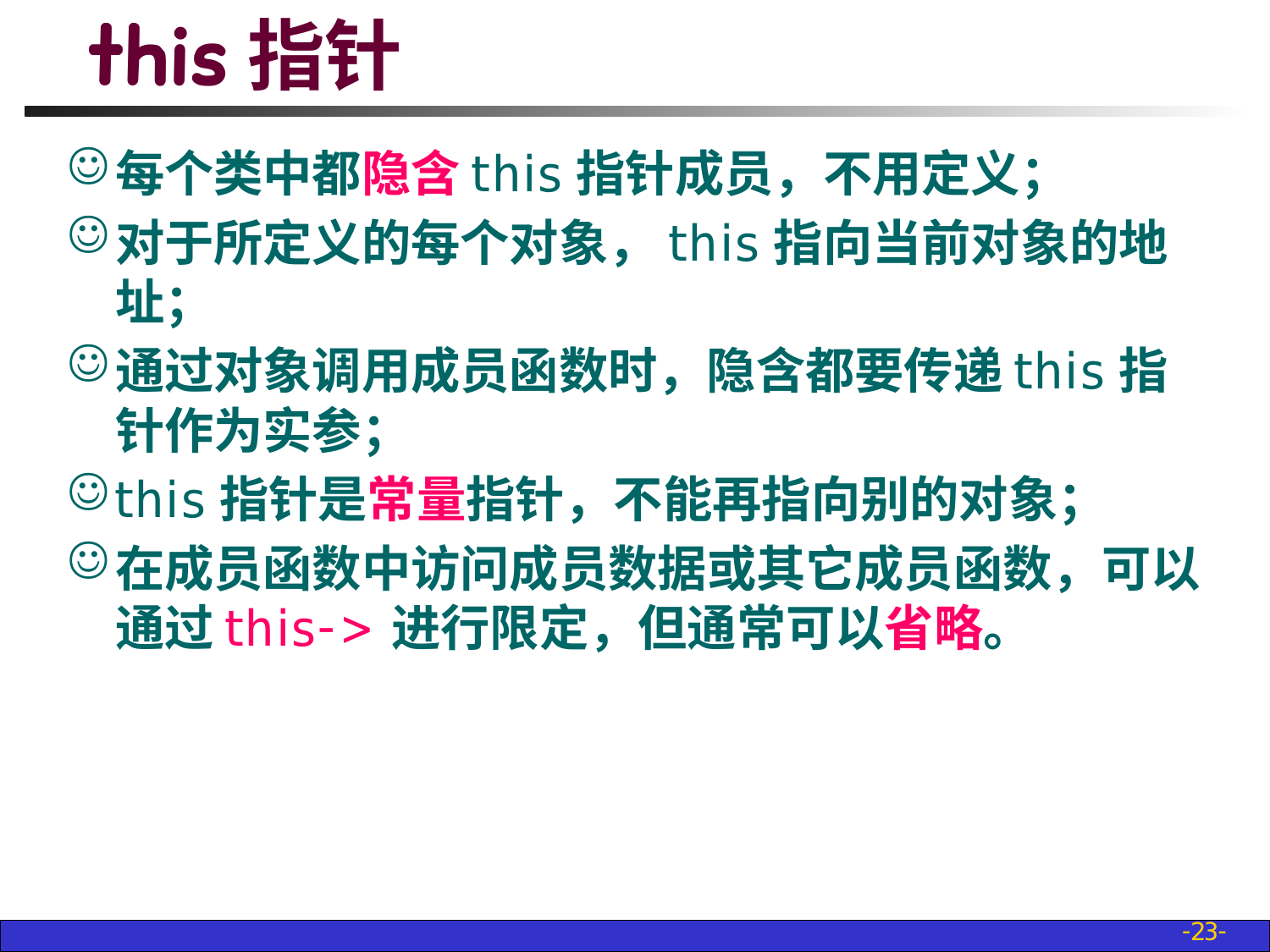

# this指针
每个类中都隐含this指针成员，不用定义；
对于所定义的每个对象，this指向当前对象的地址；
通过对象调用成员函数时，隐含都要传递this指针作为实参；
this指针是常量指针，不能再指向别的对象；
在成员函数中访问成员数据或其它成员函数，可以通过this->进行限定，但通常可以省略。
-23-